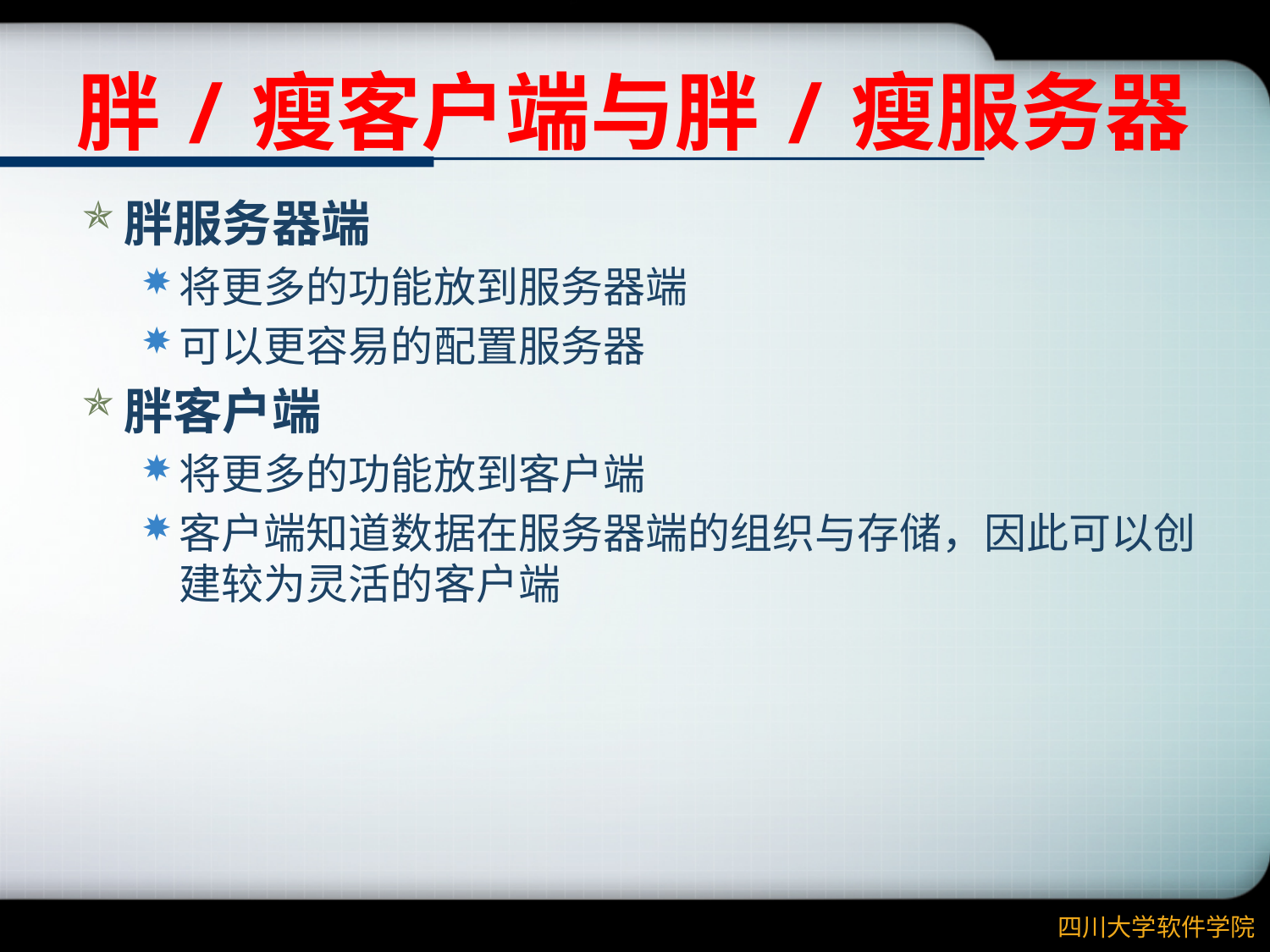

# 胖/瘦客户端与胖/瘦服务器
胖服务器端
将更多的功能放到服务器端
可以更容易的配置服务器
胖客户端
将更多的功能放到客户端
客户端知道数据在服务器端的组织与存储，因此可以创建较为灵活的客户端